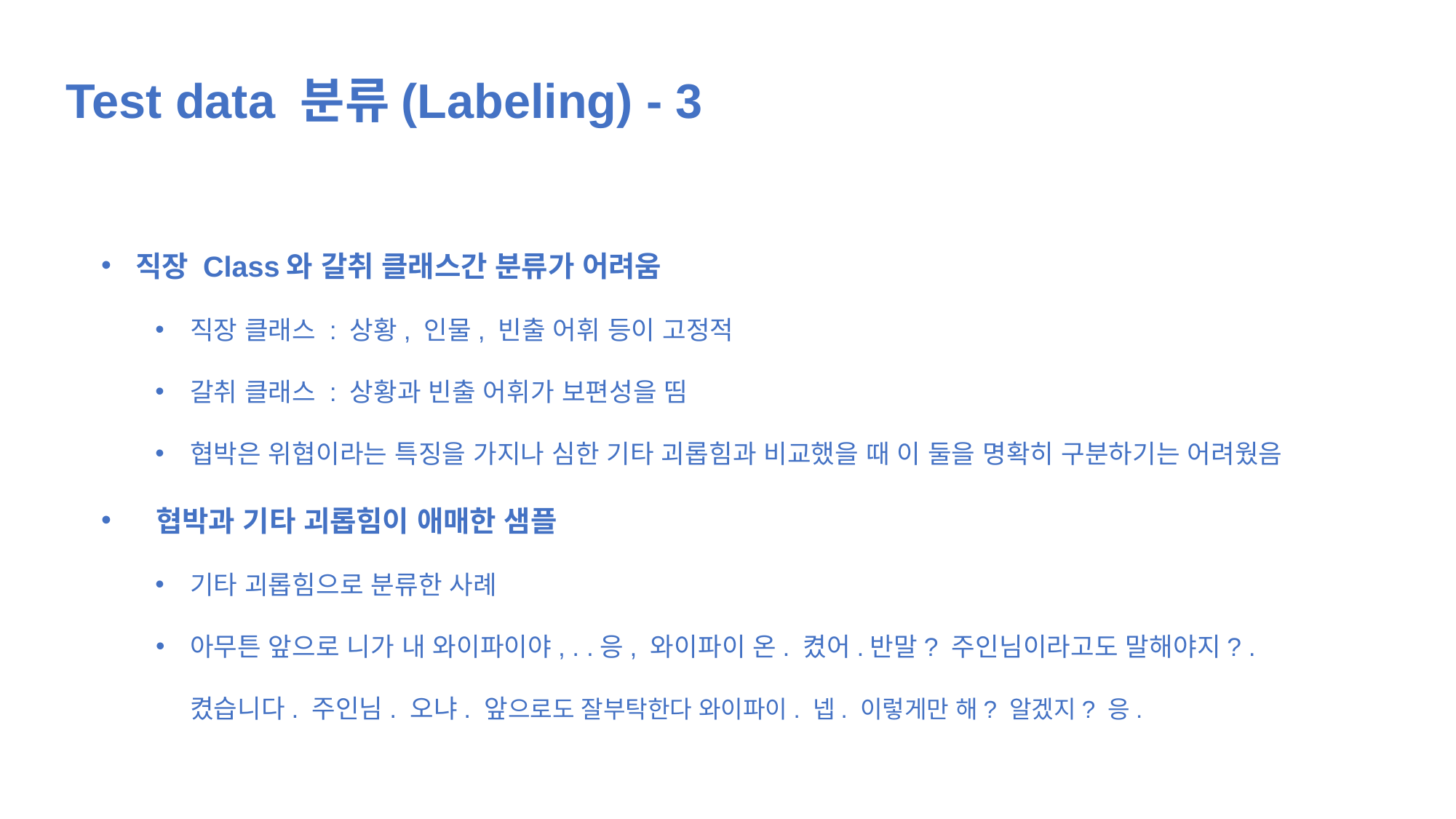

Test data 분류(Labeling) - 3
직장 Class와 갈취 클래스간 분류가 어려움
직장 클래스 : 상황, 인물, 빈출 어휘 등이 고정적
갈취 클래스 : 상황과 빈출 어휘가 보편성을 띰
협박은 위협이라는 특징을 가지나 심한 기타 괴롭힘과 비교했을 때 이 둘을 명확히 구분하기는 어려웠음
협박과 기타 괴롭힘이 애매한 샘플
기타 괴롭힘으로 분류한 사례
아무튼 앞으로 니가 내 와이파이야, . .응, 와이파이 온. 켰어.반말? 주인님이라고도 말해야지? .켰습니다. 주인님. 오냐. 앞으로도 잘부탁한다 와이파이. 넵. 이렇게만 해? 알겠지? 응.